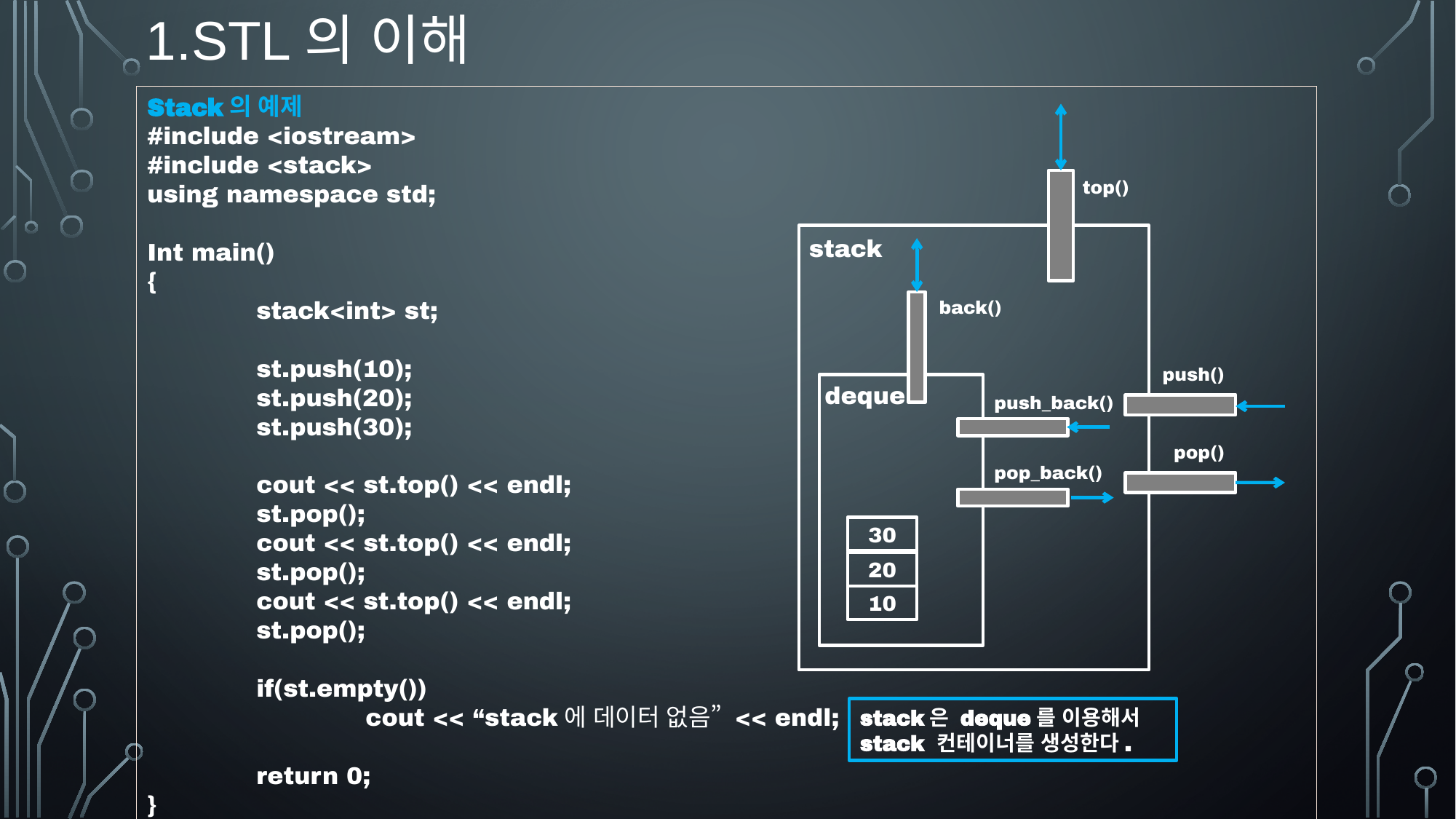

# 1.Stl의 이해
Stack의 예제
#include <iostream>
#include <stack>
using namespace std;

Int main()
{
	stack<int> st;

	st.push(10);
	st.push(20);
	st.push(30);

	cout << st.top() << endl;
	st.pop();
	cout << st.top() << endl;
	st.pop();
	cout << st.top() << endl;
	st.pop();

	if(st.empty())
		cout << “stack에 데이터 없음” << endl;

	return 0;
}
top()

stack
back()

push()
deque

push_back()

pop()
pop_back()

30
20
10
stack은 deque를 이용해서 stack 컨테이너를 생성한다.